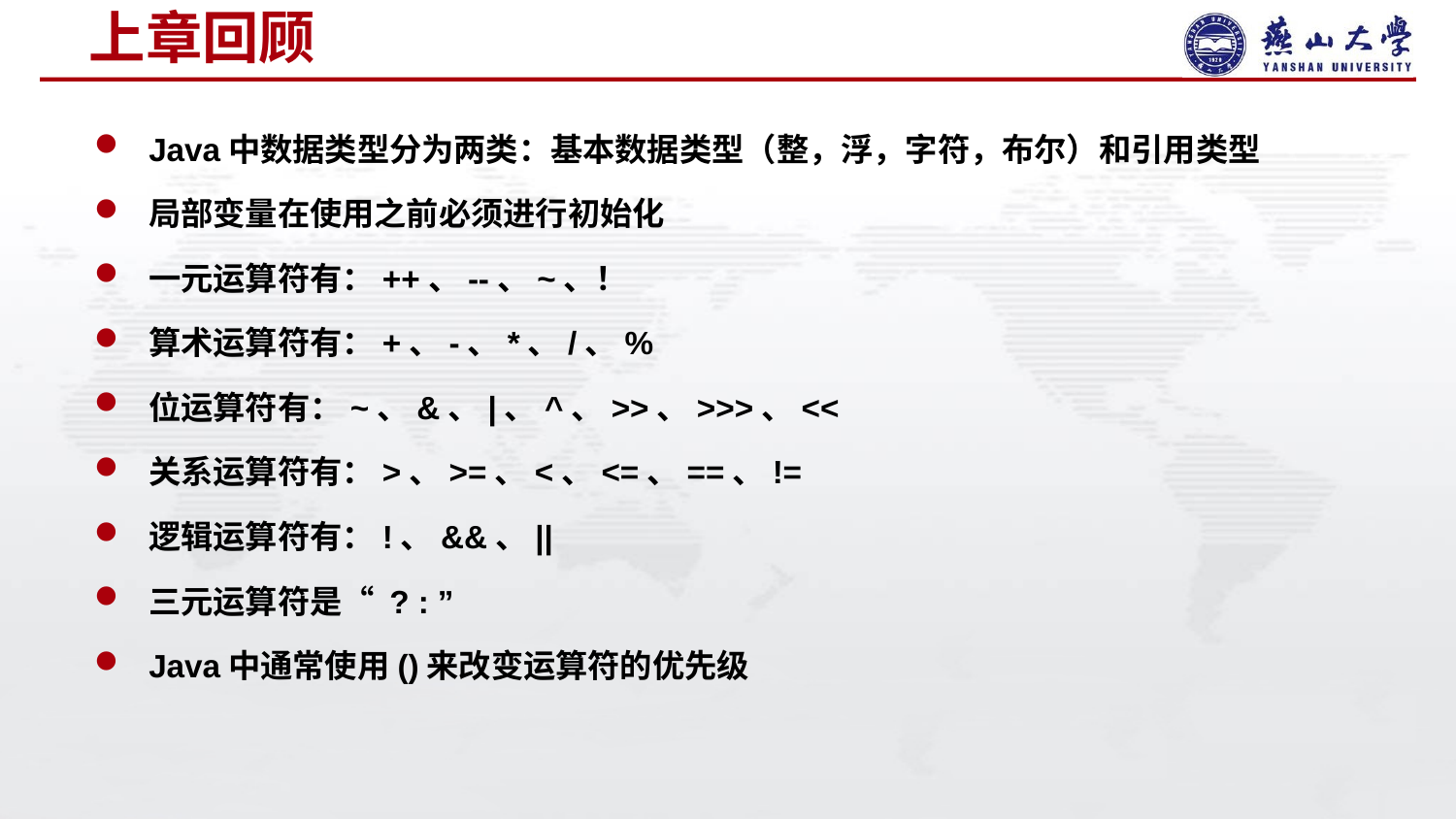

# 上章回顾
Java中数据类型分为两类：基本数据类型（整，浮，字符，布尔）和引用类型
局部变量在使用之前必须进行初始化
一元运算符有：++、--、~、！
算术运算符有：+、-、*、/、%
位运算符有：~、&、|、^、>>、>>>、<<
关系运算符有：>、>=、<、<=、==、!=
逻辑运算符有：!、&&、||
三元运算符是“ ? : ”
Java中通常使用()来改变运算符的优先级